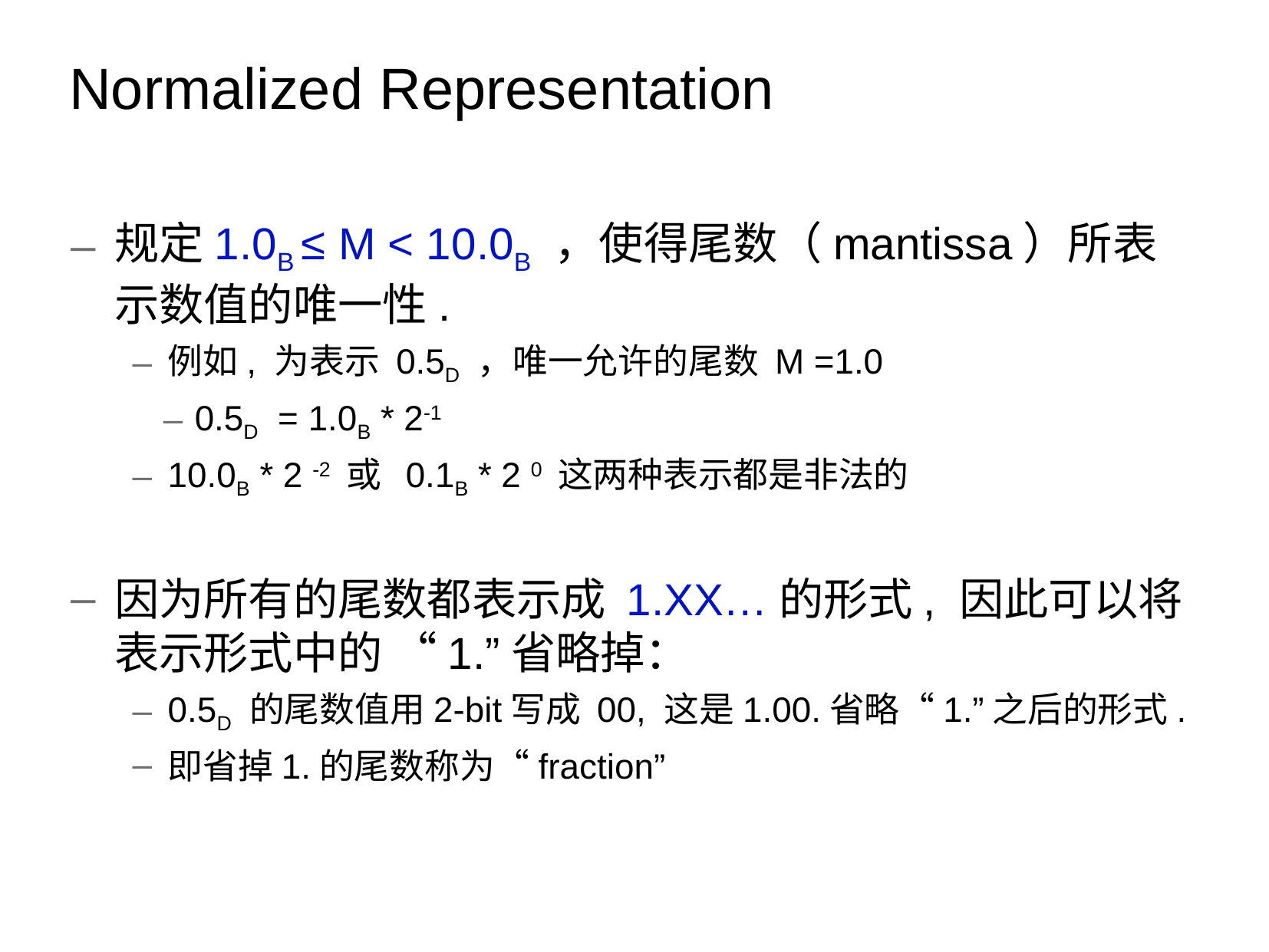

# Normalized Representation
规定1.0B ≤ M < 10.0B ，使得尾数（mantissa）所表示数值的唯一性.
例如, 为表示 0.5D ，唯一允许的尾数 M =1.0
0.5D  = 1.0B * 2-1
10.0B * 2 -2  或  0.1B * 2 0  这两种表示都是非法的

因为所有的尾数都表示成 1.XX…的形式, 因此可以将表示形式中的 “1.”省略掉：
0.5D 的尾数值用2-bit写成 00, 这是1.00.省略“1.”之后的形式.
即省掉1.的尾数称为“fraction”